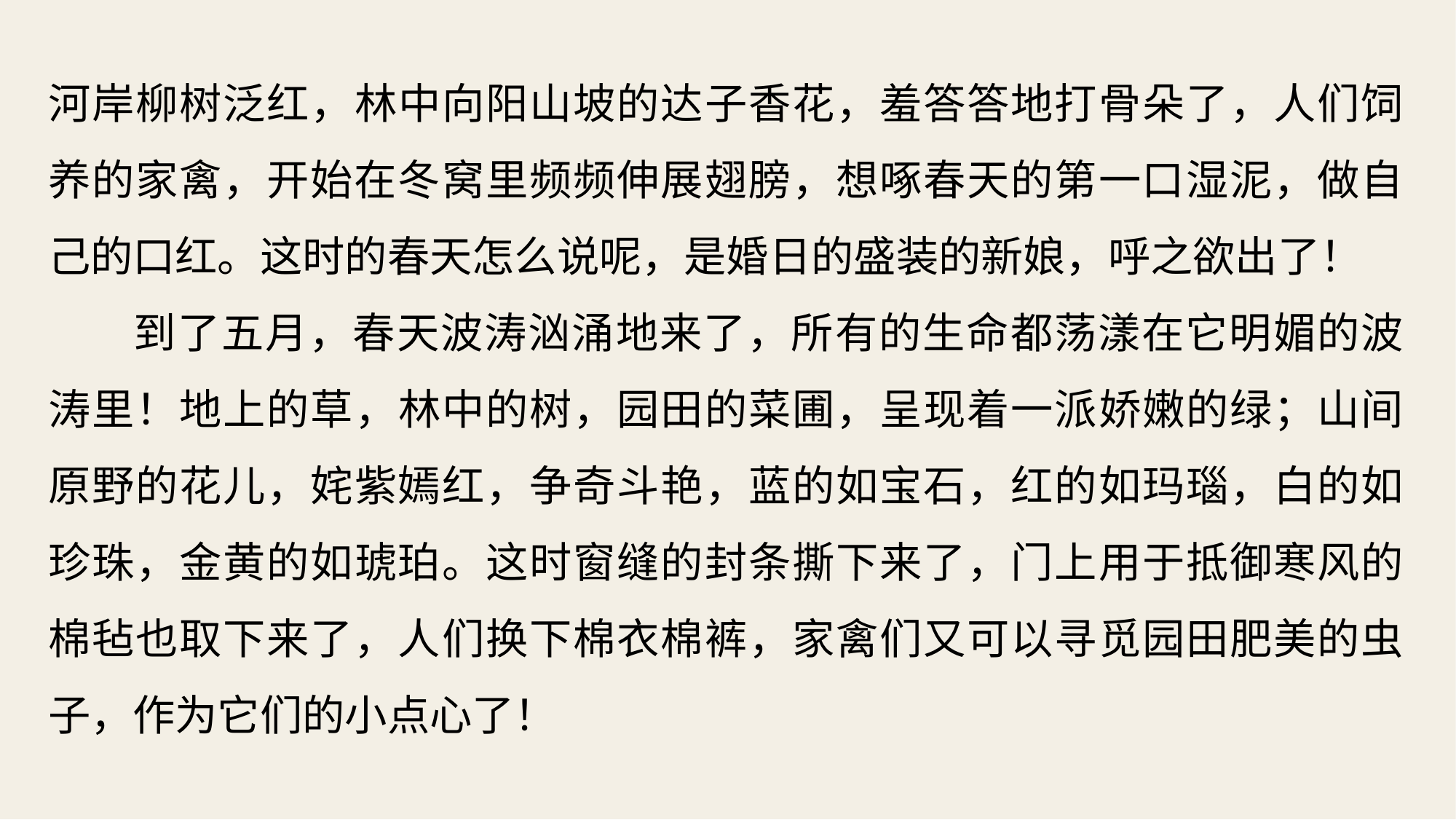

河岸柳树泛红，林中向阳山坡的达子香花，羞答答地打骨朵了，人们饲养的家禽，开始在冬窝里频频伸展翅膀，想啄春天的第一口湿泥，做自己的口红。这时的春天怎么说呢，是婚日的盛装的新娘，呼之欲出了！
到了五月，春天波涛汹涌地来了，所有的生命都荡漾在它明媚的波涛里！地上的草，林中的树，园田的菜圃，呈现着一派娇嫩的绿；山间原野的花儿，姹紫嫣红，争奇斗艳，蓝的如宝石，红的如玛瑙，白的如珍珠，金黄的如琥珀。这时窗缝的封条撕下来了，门上用于抵御寒风的棉毡也取下来了，人们换下棉衣棉裤，家禽们又可以寻觅园田肥美的虫子，作为它们的小点心了！